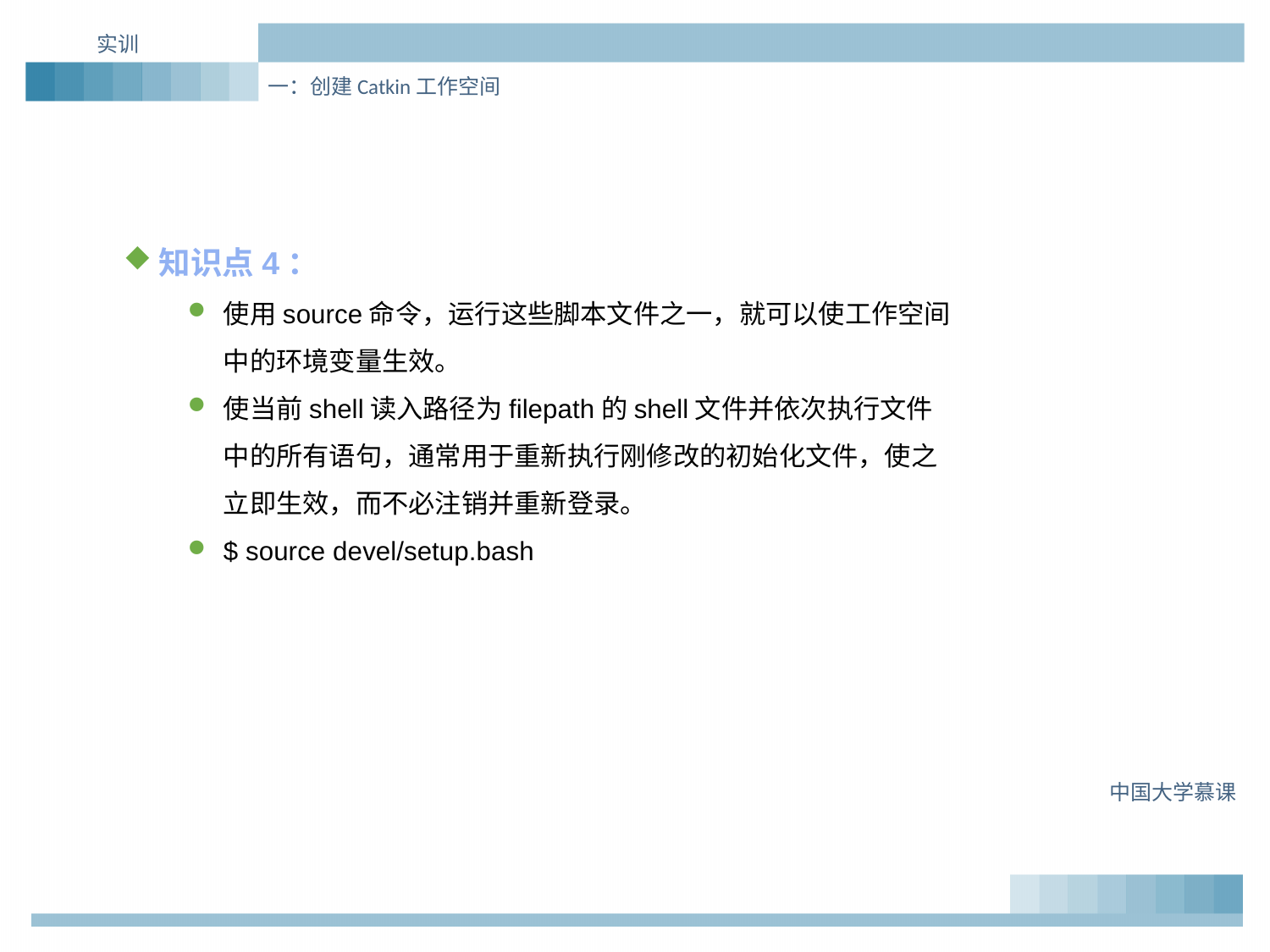

实训
一：创建Catkin工作空间

知识点4：
使用source命令，运行这些脚本文件之一，就可以使工作空间中的环境变量生效。
使当前shell读入路径为filepath的shell文件并依次执行文件中的所有语句，通常用于重新执行刚修改的初始化文件，使之立即生效，而不必注销并重新登录。
$ source devel/setup.bash

中国大学慕课